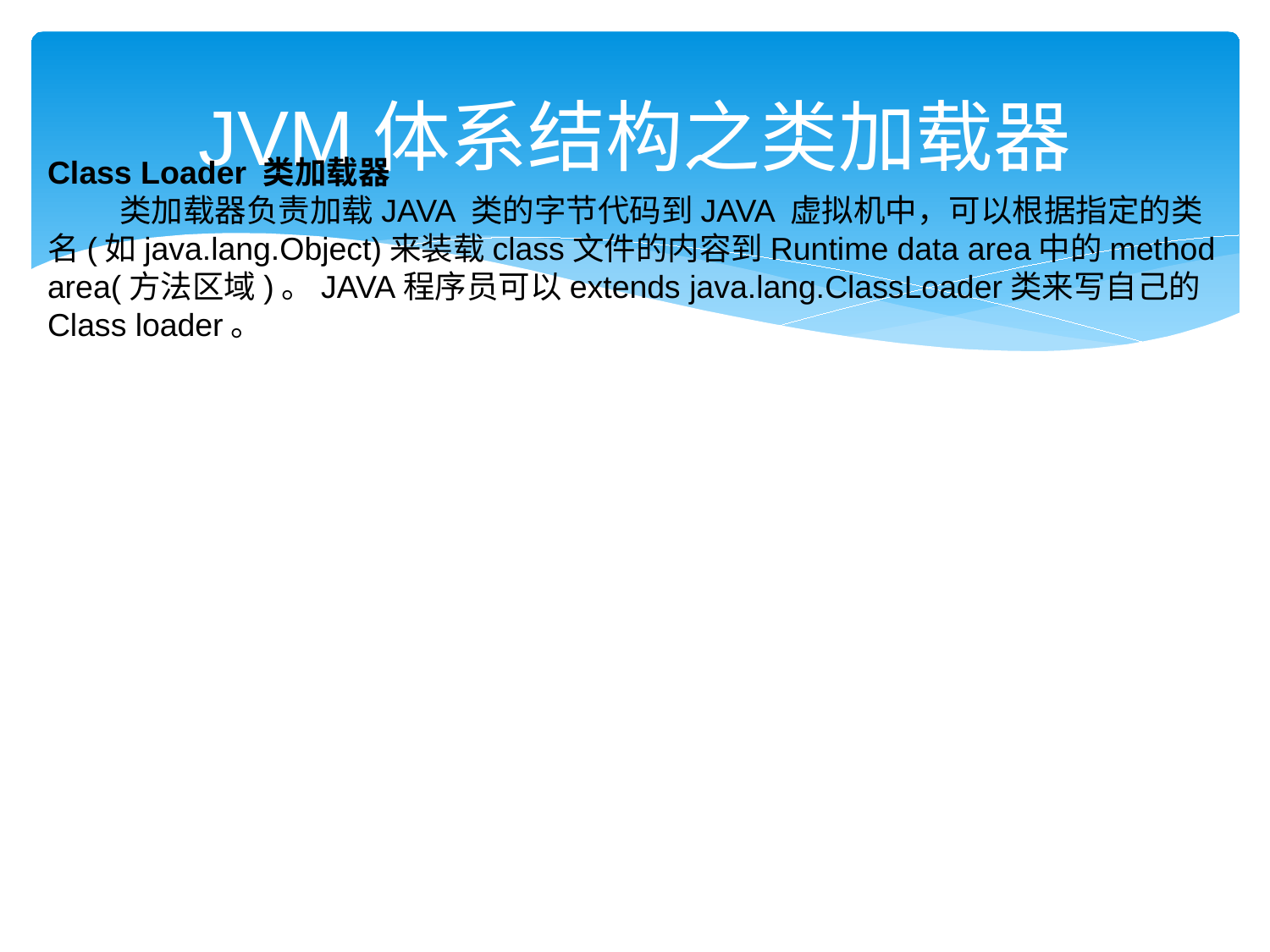

# JVM体系结构之类加载器
Class Loader 类加载器
         类加载器负责加载JAVA 类的字节代码到JAVA 虚拟机中，可以根据指定的类名(如java.lang.Object)来装载class文件的内容到Runtime data area中的method area(方法区域)。JAVA程序员可以extends java.lang.ClassLoader类来写自己的Class loader。